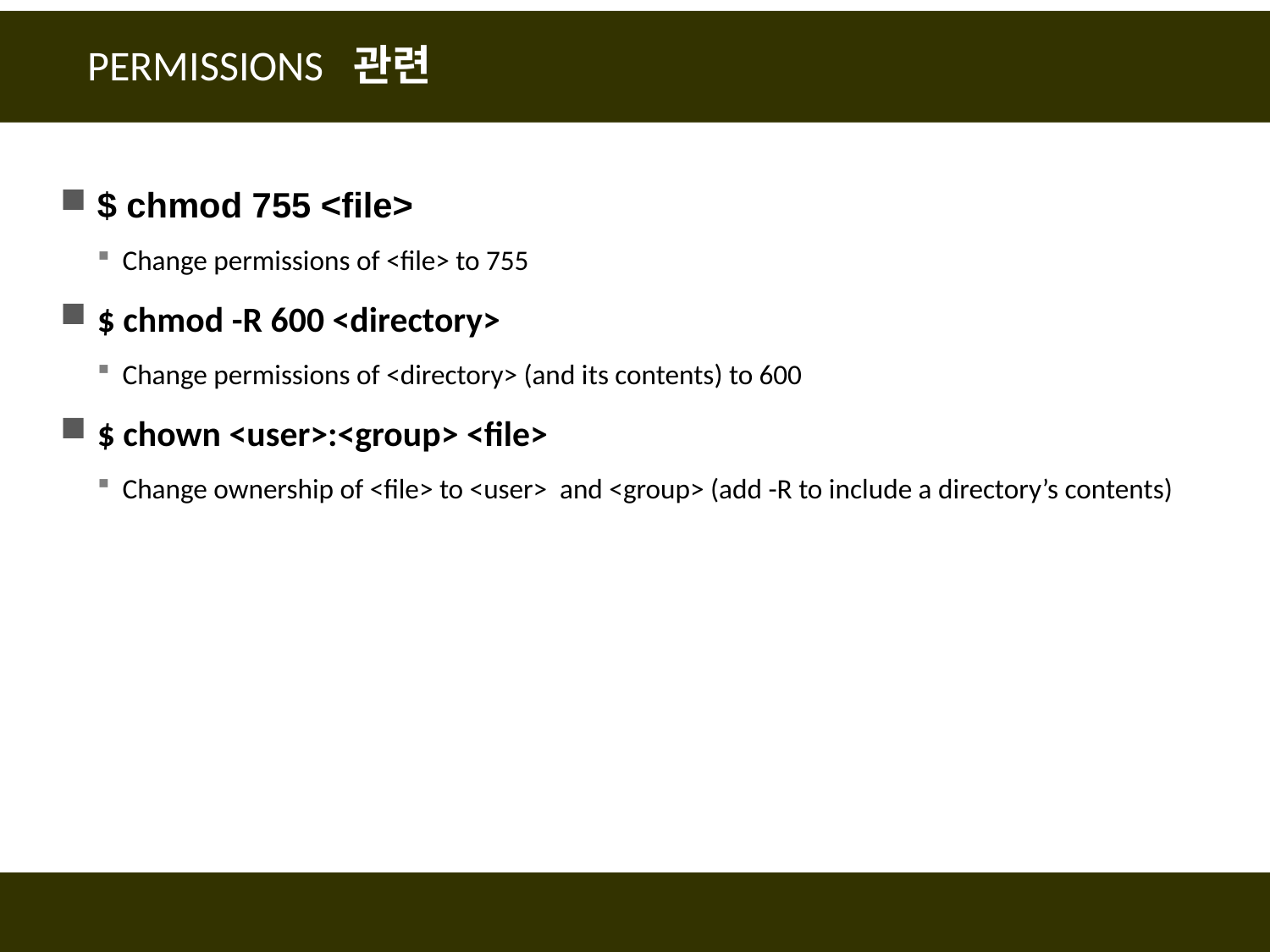

# PERMISSIONS  관련
$ chmod 755 <file>
Change permissions of <file> to 755
$ chmod -R 600 <directory>
Change permissions of <directory> (and its contents) to 600
$ chown <user>:<group> <file>
Change ownership of <file> to <user>  and <group> (add -R to include a directory’s contents)